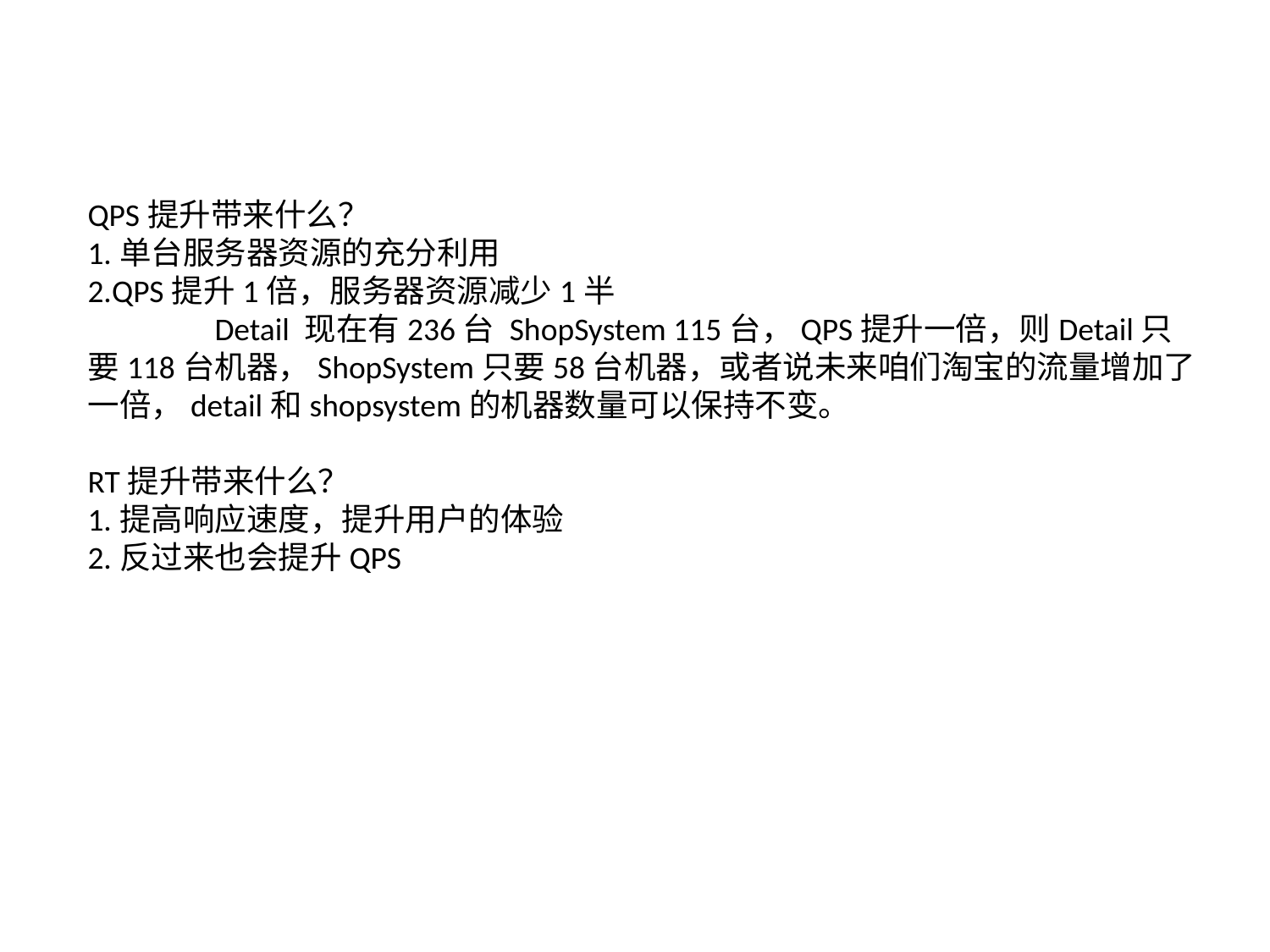

# QPS提升带来什么？ 1.单台服务器资源的充分利用 2.QPS提升1倍，服务器资源减少1半 Detail 现在有236台 ShopSystem 115台，QPS提升一倍，则Detail只要118台机器，ShopSystem只要58台机器，或者说未来咱们淘宝的流量增加了一倍，detail和shopsystem的机器数量可以保持不变。 RT提升带来什么？ 1.提高响应速度，提升用户的体验 2.反过来也会提升QPS